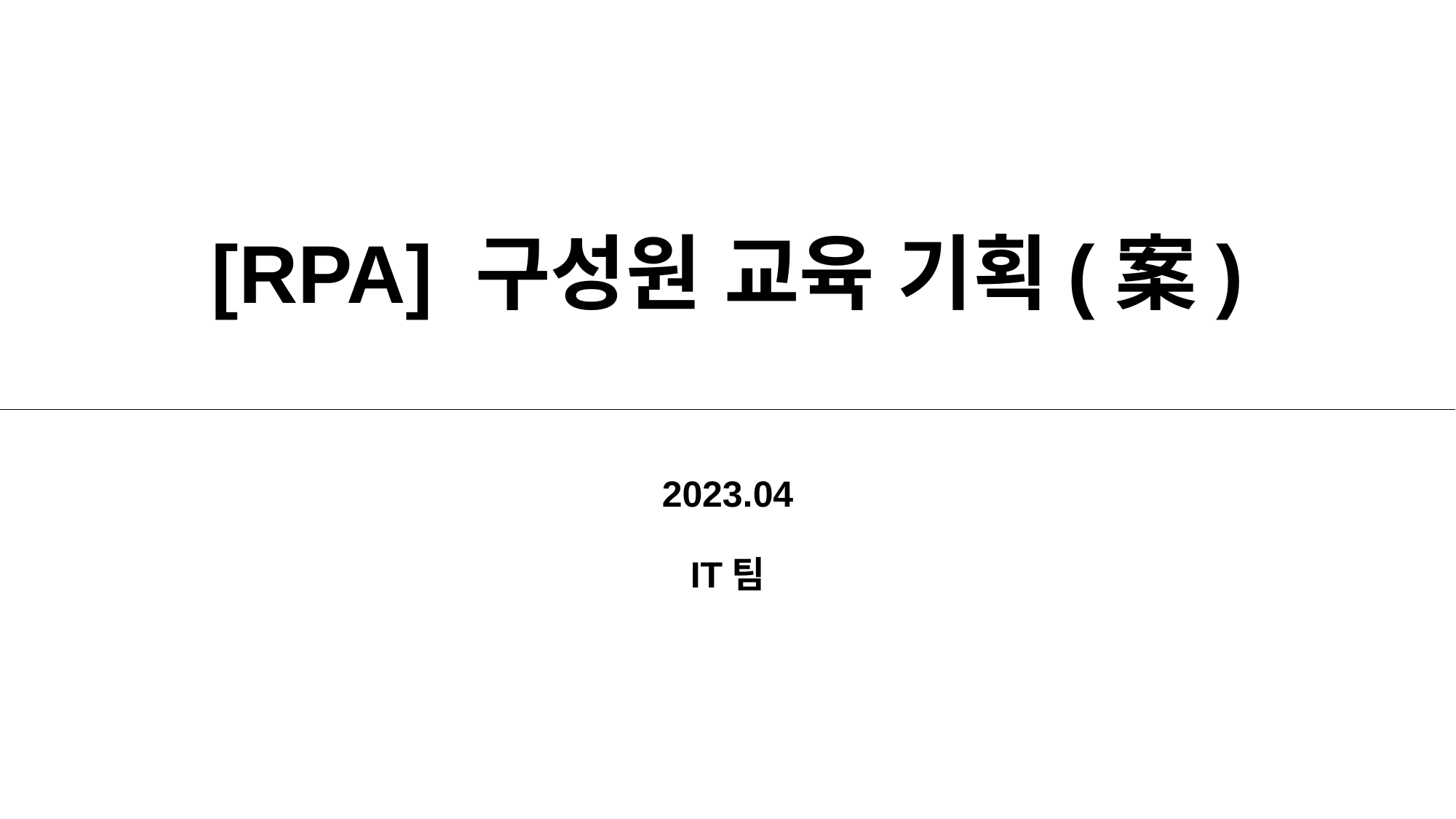

# [RPA] 구성원 교육 기획(案)
2023.04
IT팀